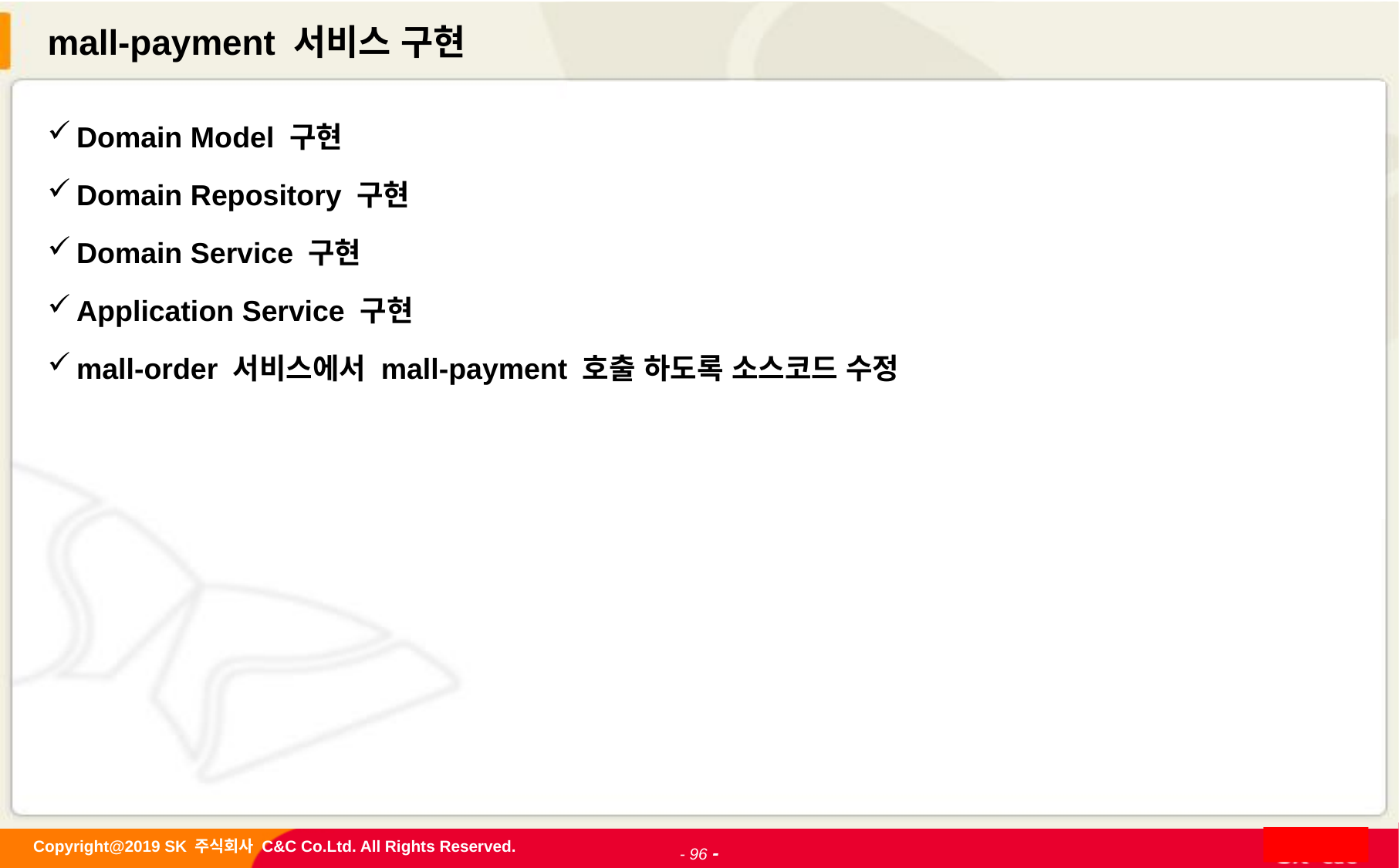

# mall-payment 서비스 구현
Domain Model 구현
Domain Repository 구현
Domain Service 구현
Application Service 구현
mall-order 서비스에서 mall-payment 호출 하도록 소스코드 수정